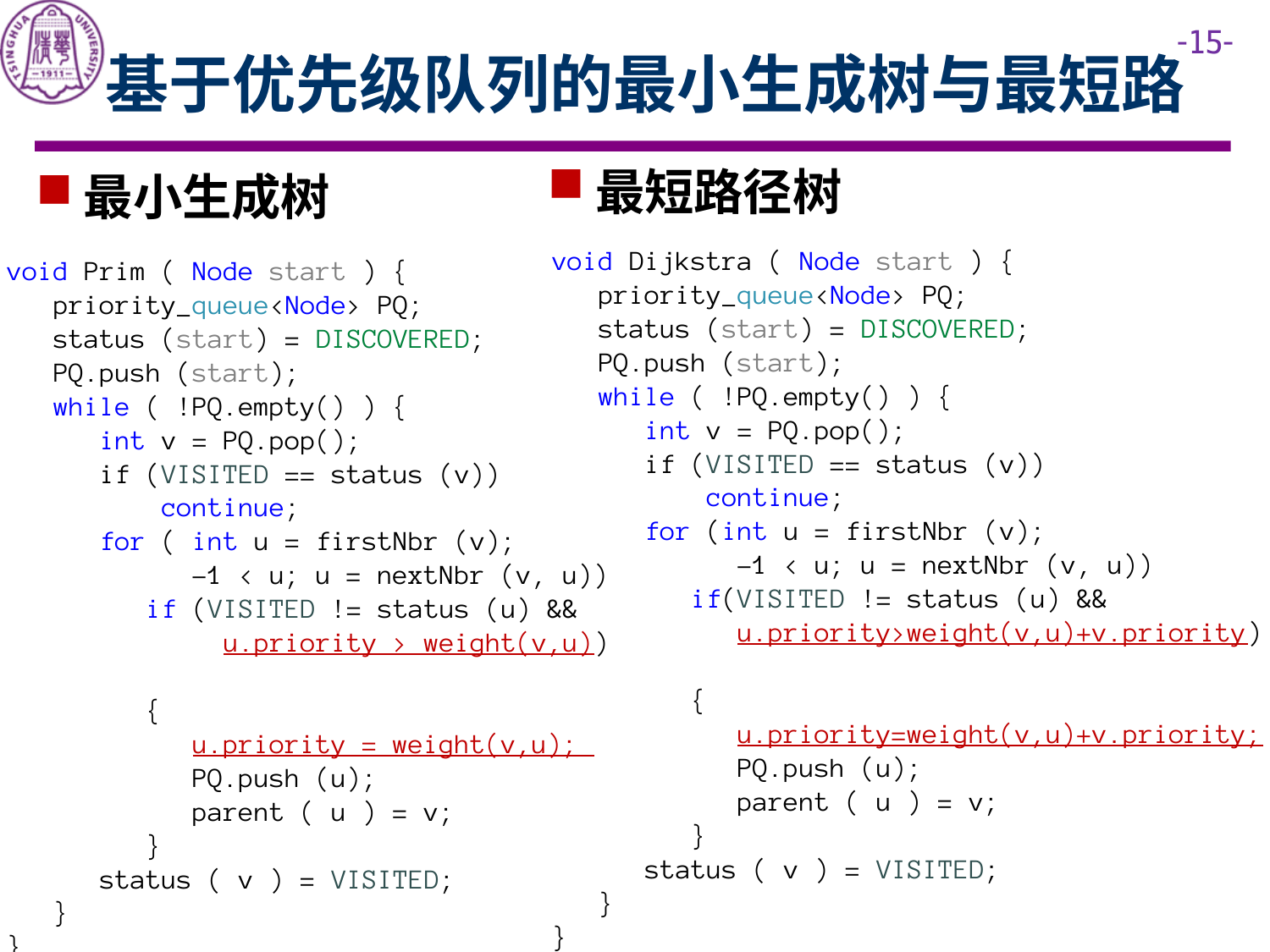

# 基于优先级队列的最小生成树与最短路
最短路径树
最小生成树
void Dijkstra ( Node start ) {
   priority_queue<Node> PQ;
   status (start) = DISCOVERED;
   PQ.push (start);
   while ( !PQ.empty() ) {
      int v = PQ.pop();
      if (VISITED == status (v))
          continue;
      for (int u = firstNbr (v);
            -1 < u; u = nextNbr (v, u))
         if(VISITED != status (u) &&
            u.priority>weight(v,u)+v.priority)
         {
            u.priority=weight(v,u)+v.priority;
            PQ.push (u);
            parent ( u ) = v;
         }
      status ( v ) = VISITED;
   }
}
void Prim ( Node start ) {
   priority_queue<Node> PQ;
   status (start) = DISCOVERED;
   PQ.push (start);
   while ( !PQ.empty() ) {
      int v = PQ.pop();
      if (VISITED == status (v))
          continue;
      for ( int u = firstNbr (v);
            -1 < u; u = nextNbr (v, u))
         if (VISITED != status (u) &&
              u.priority > weight(v,u))
         {
            u.priority = weight(v,u);
            PQ.push (u);
            parent ( u ) = v;
         }
      status ( v ) = VISITED;
   }
}